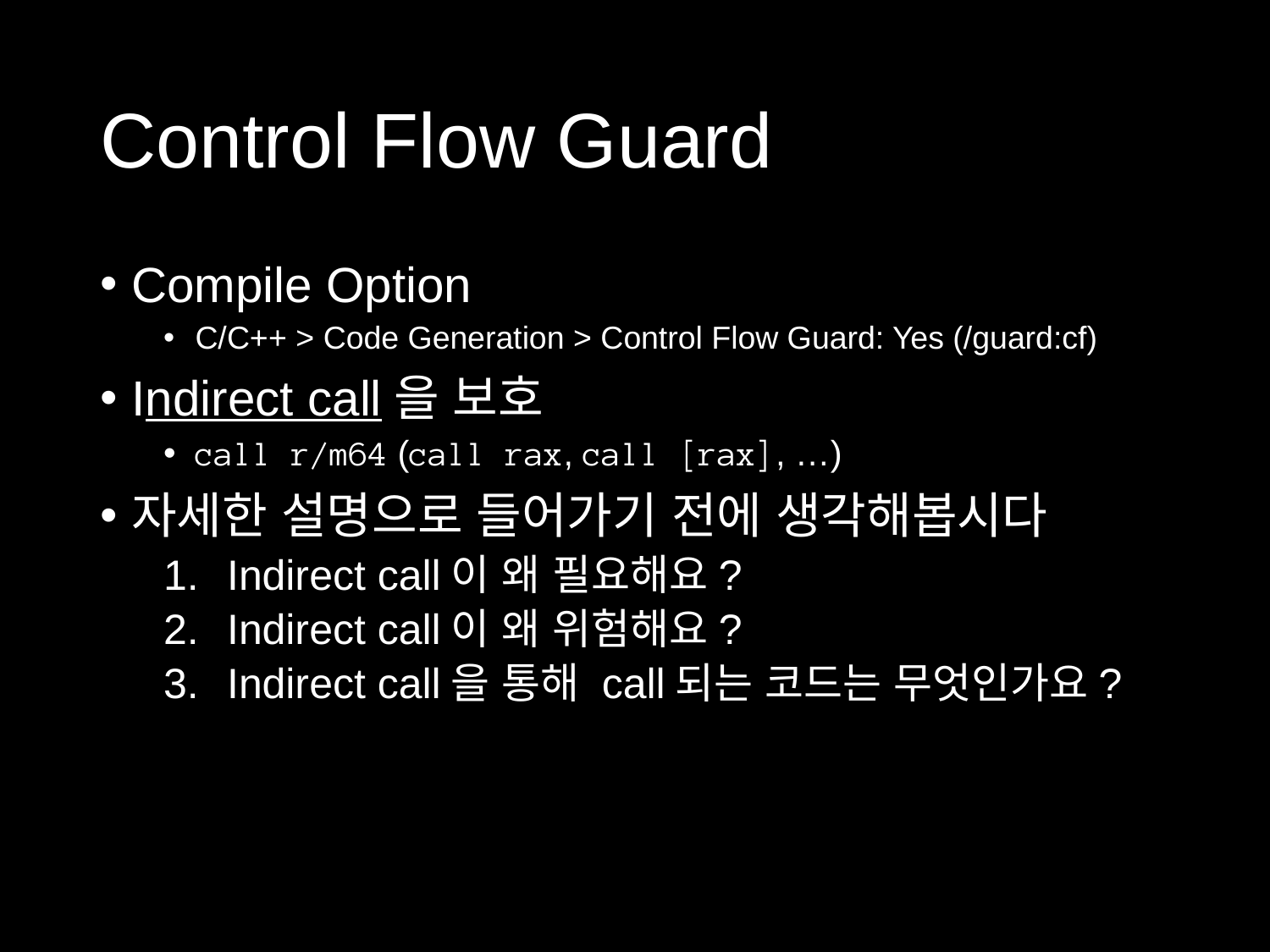

# Control Flow Guard
Compile Option
C/C++ > Code Generation > Control Flow Guard: Yes (/guard:cf)
Indirect call을 보호
call r/m64 (call rax, call [rax], …)
자세한 설명으로 들어가기 전에 생각해봅시다
Indirect call이 왜 필요해요?
Indirect call이 왜 위험해요?
Indirect call을 통해 call되는 코드는 무엇인가요?